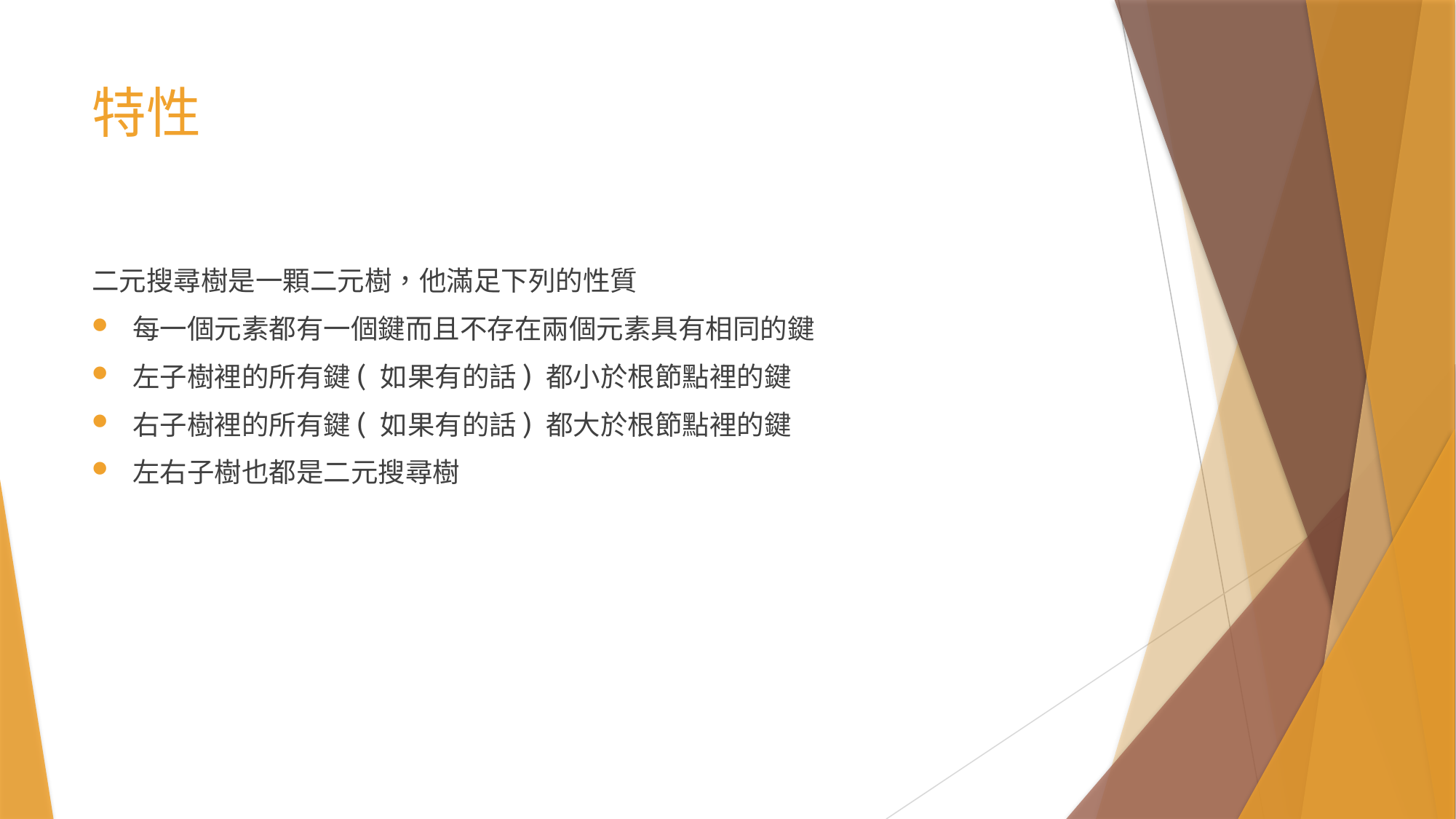

# 特性
二元搜尋樹是一顆二元樹，他滿足下列的性質
每一個元素都有一個鍵而且不存在兩個元素具有相同的鍵
左子樹裡的所有鍵( 如果有的話) 都小於根節點裡的鍵
右子樹裡的所有鍵( 如果有的話) 都大於根節點裡的鍵
左右子樹也都是二元搜尋樹